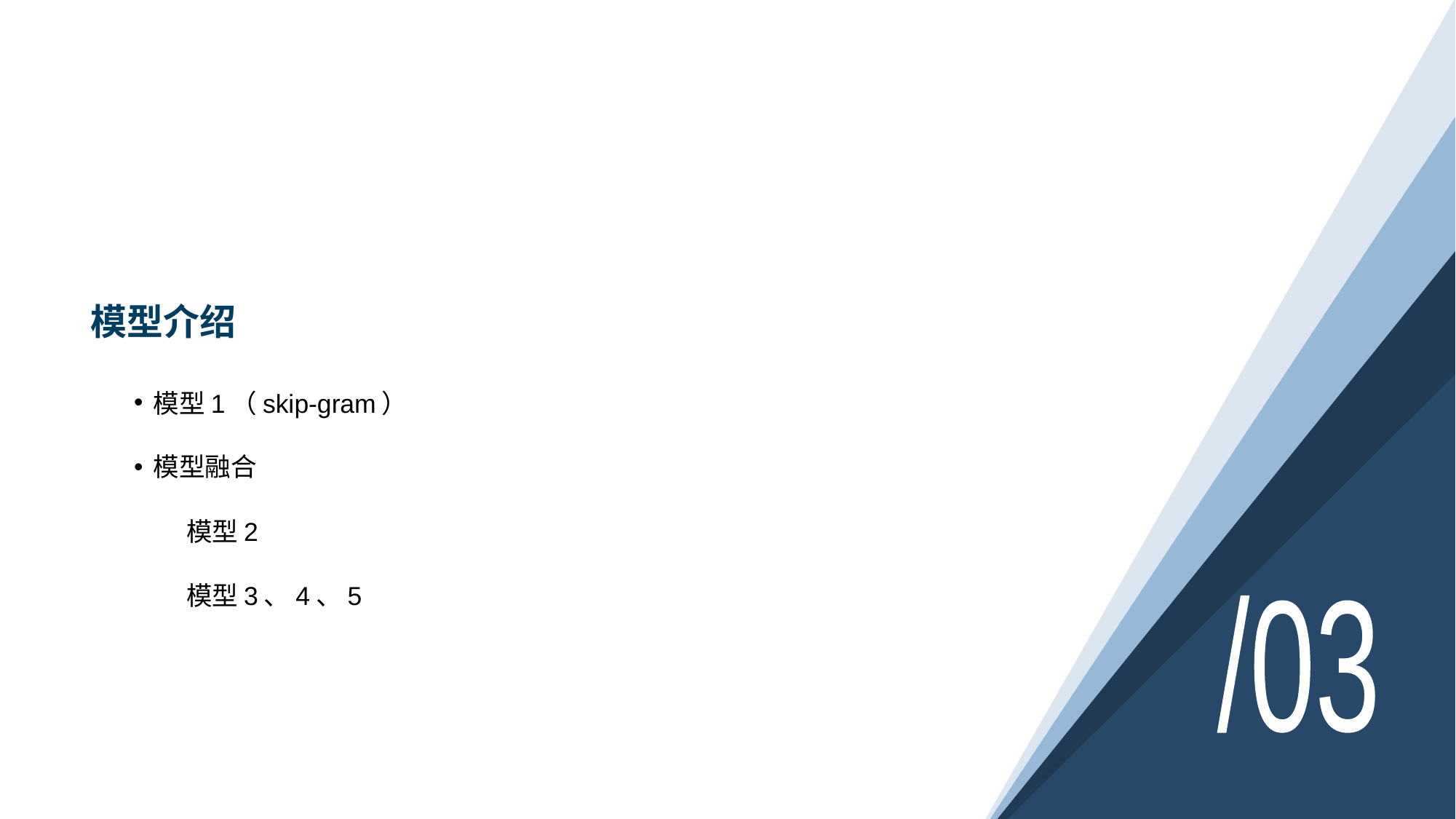

# 模型介绍
模型1（skip-gram）
模型融合
        模型2
        模型3、4、5

/03